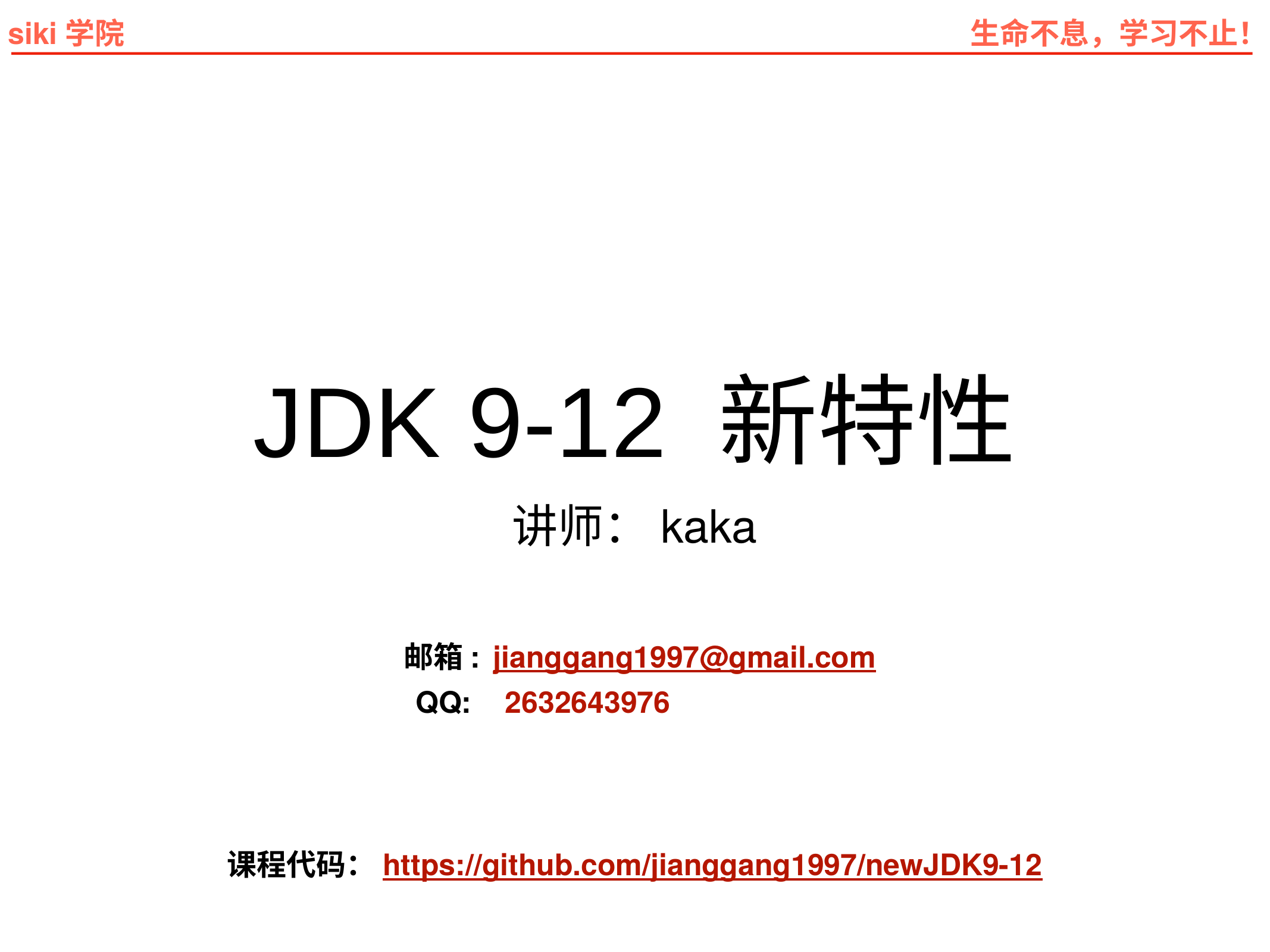

# JDK 9-12 新特性
讲师：kaka
邮箱: 	jianggang1997@gmail.com
QQ:    2632643976
课程代码：https://github.com/jianggang1997/newJDK9-12